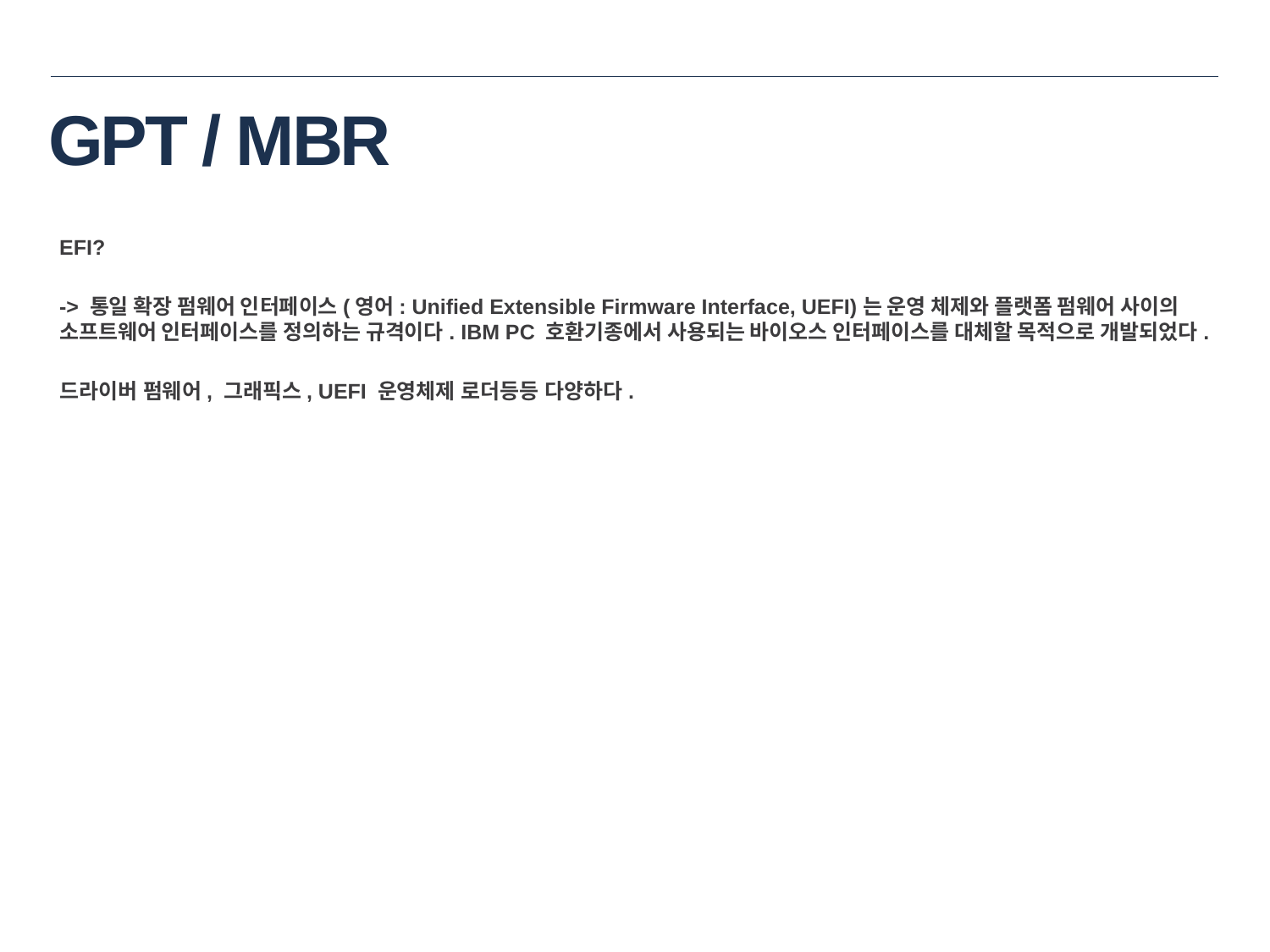

# GPT / MBR
EFI?

-> 통일 확장 펌웨어 인터페이스(영어: Unified Extensible Firmware Interface, UEFI)는 운영 체제와 플랫폼 펌웨어 사이의 소프트웨어 인터페이스를 정의하는 규격이다. IBM PC 호환기종에서 사용되는 바이오스 인터페이스를 대체할 목적으로 개발되었다.

드라이버 펌웨어, 그래픽스, UEFI 운영체제 로더등등 다양하다.